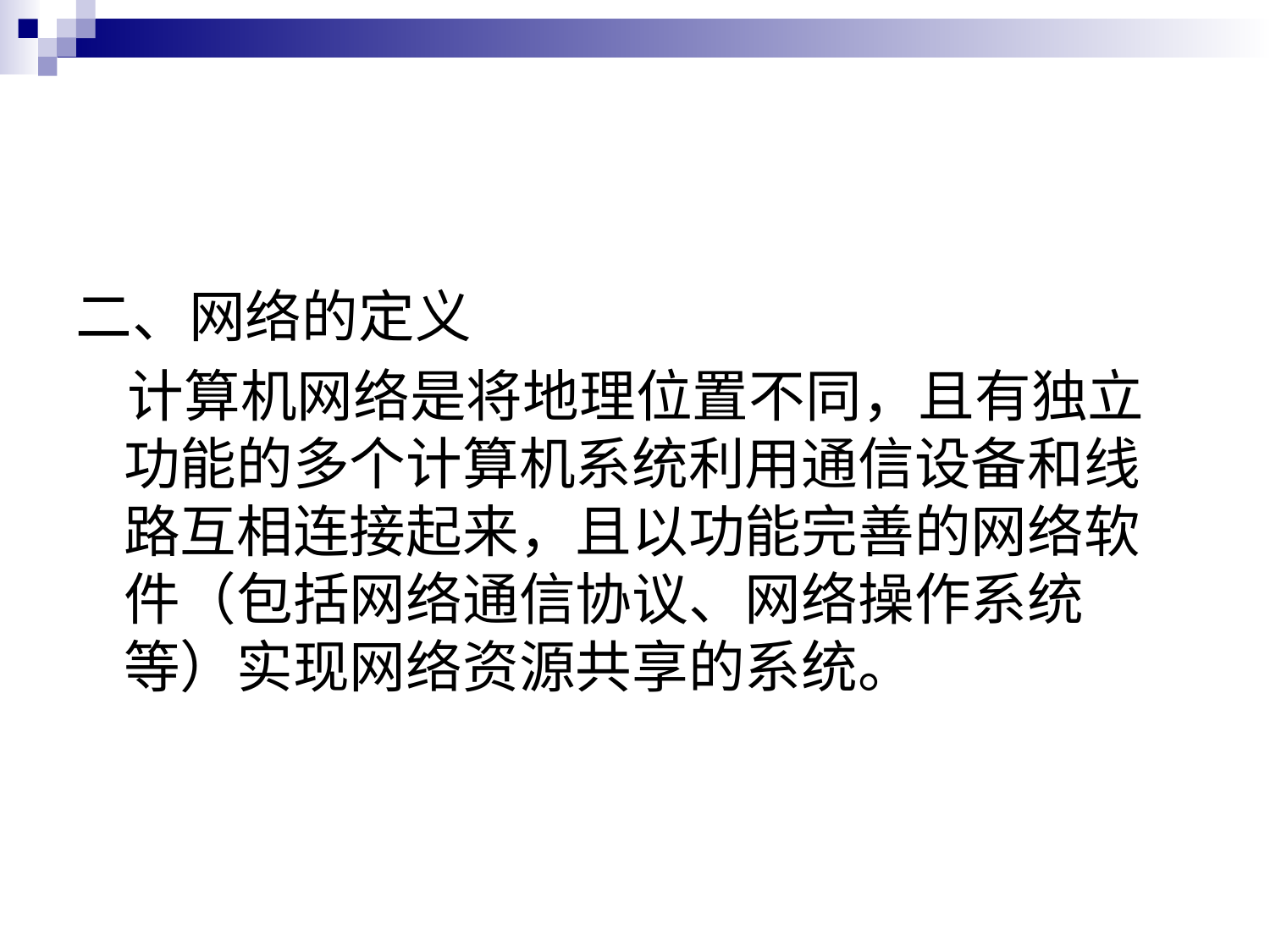

#
二、网络的定义
   计算机网络是将地理位置不同，且有独立功能的多个计算机系统利用通信设备和线路互相连接起来，且以功能完善的网络软件（包括网络通信协议、网络操作系统等）实现网络资源共享的系统。